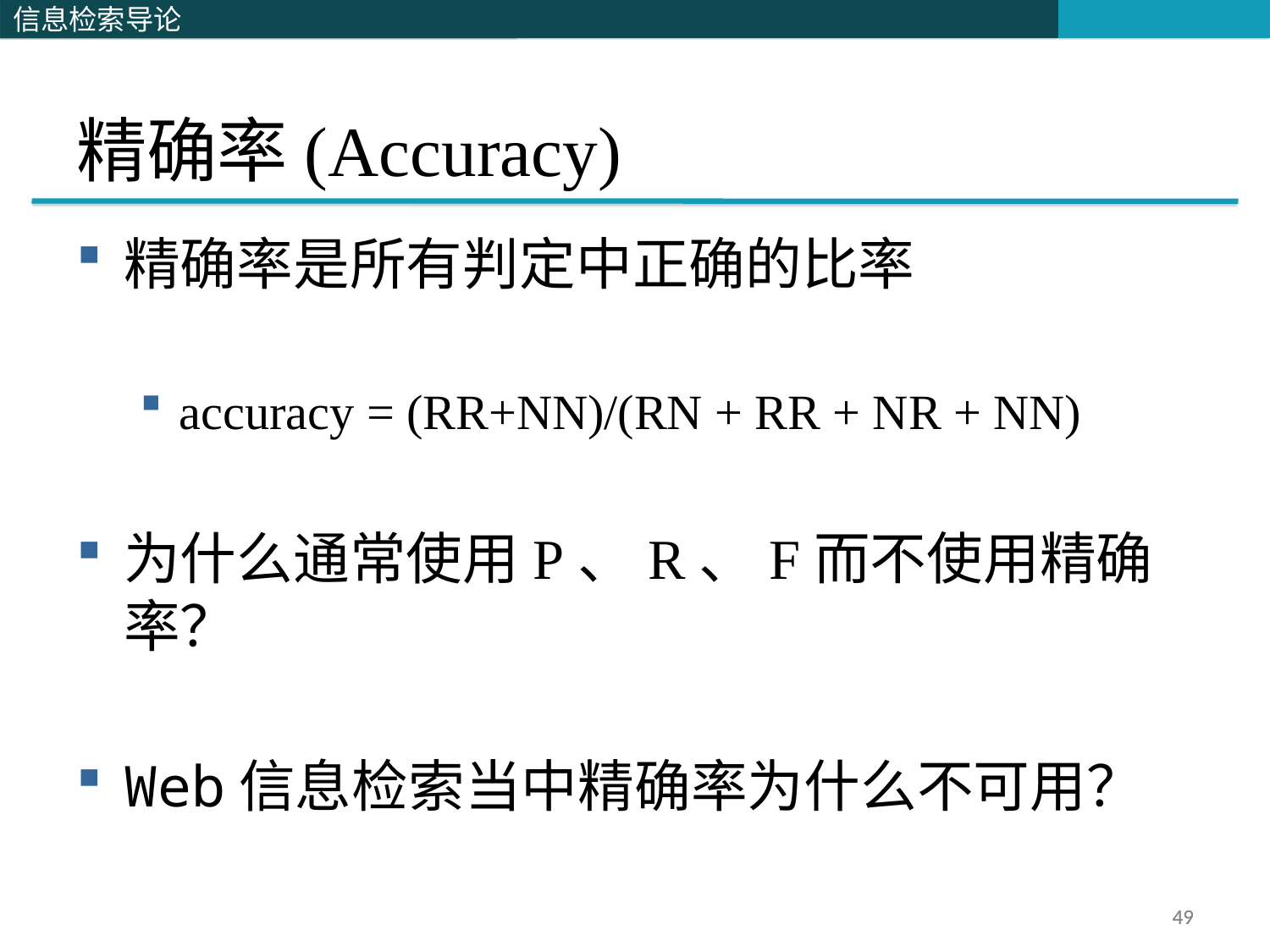

# 精确率(Accuracy)
精确率是所有判定中正确的比率

accuracy = (RR+NN)/(RN + RR + NR + NN)

为什么通常使用P、R、F而不使用精确率？

Web信息检索当中精确率为什么不可用？

49
49